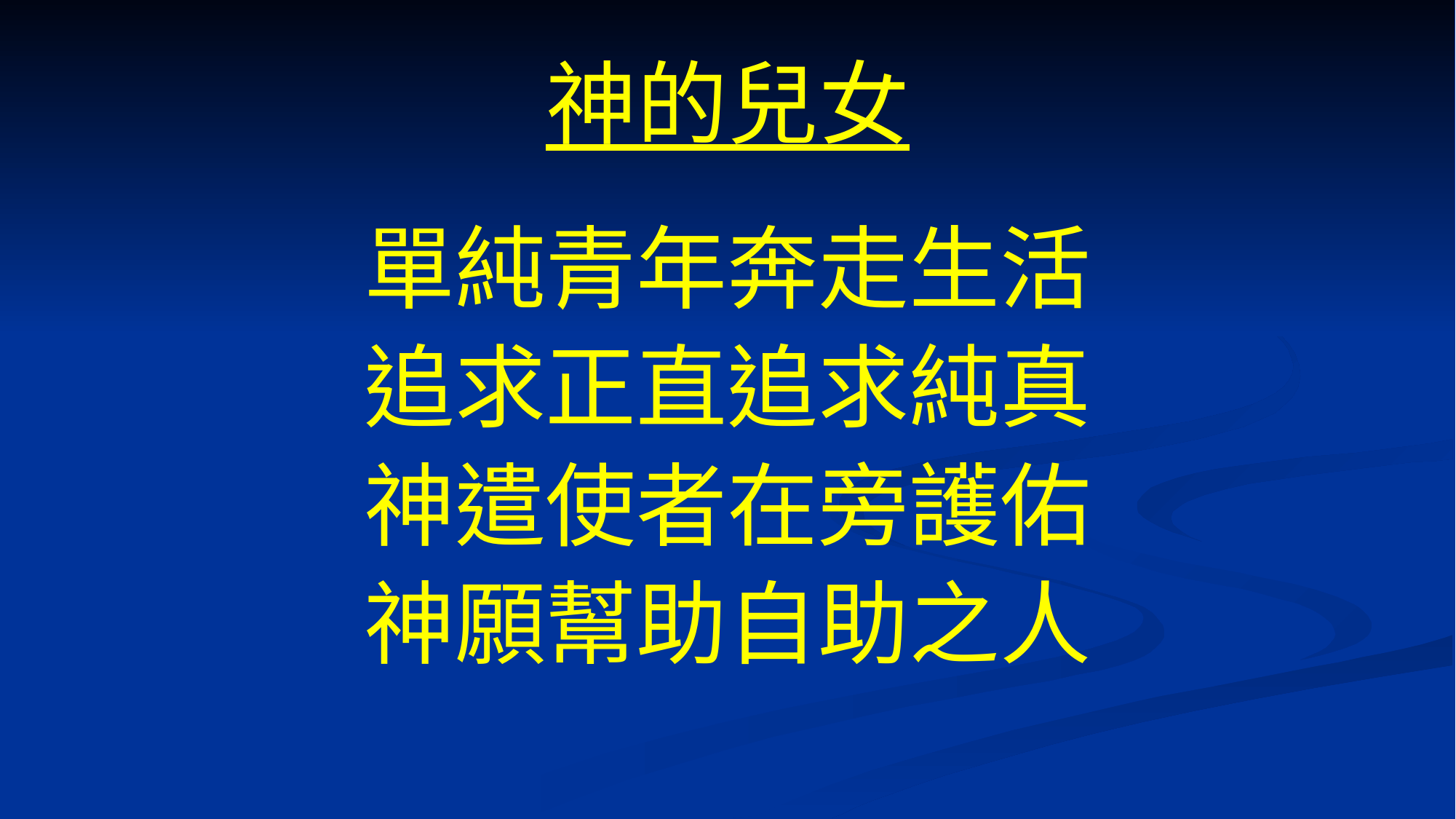

# 神的兒女
單純青年奔走生活
追求正直追求純真
神遣使者在旁護佑
神願幫助自助之人